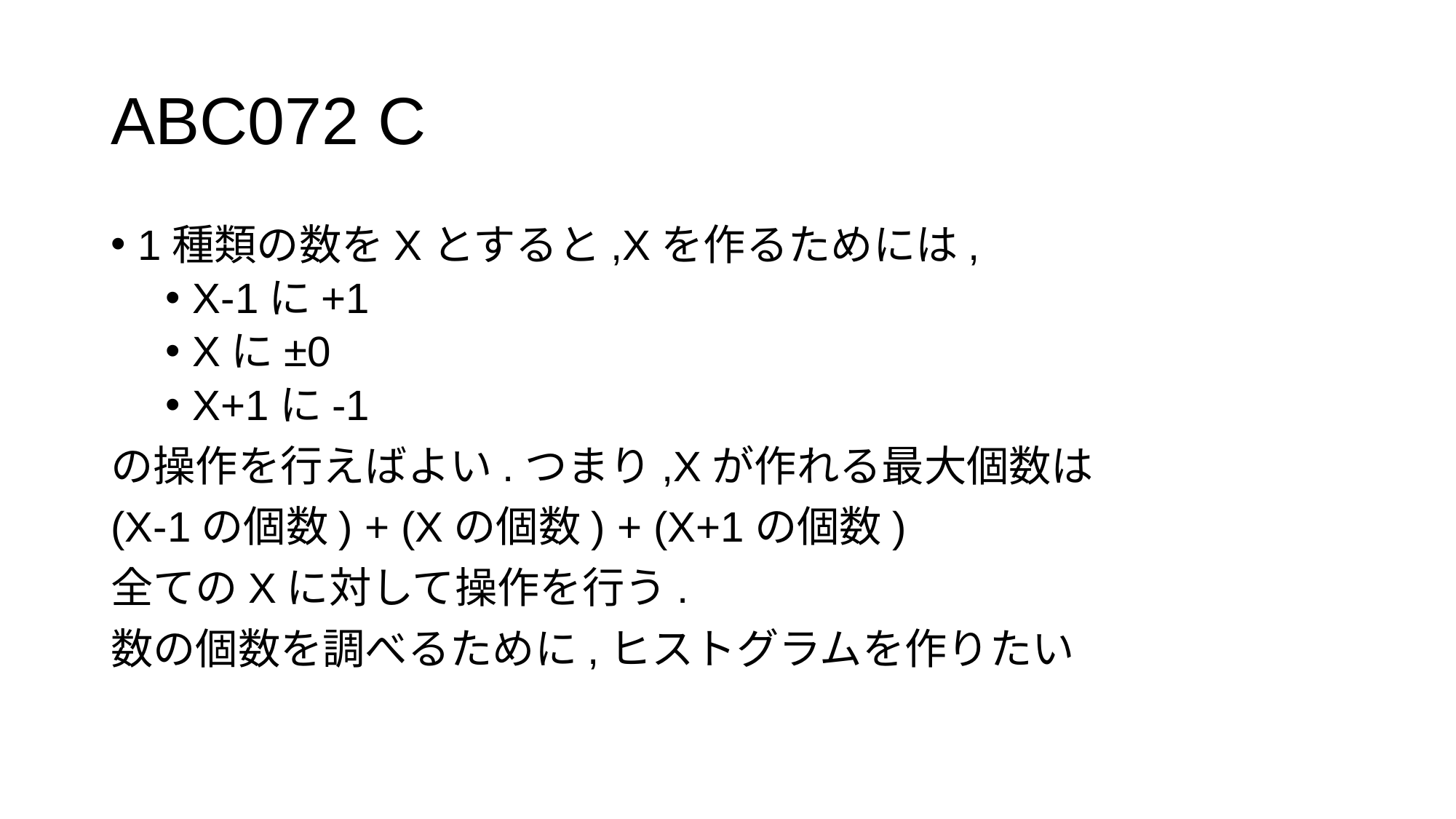

# ABC072 C
1種類の数をXとすると,Xを作るためには,
X-1に+1
Xに±0
X+1に-1
の操作を行えばよい.つまり,Xが作れる最大個数は
(X-1の個数) + (Xの個数) + (X+1の個数)
全てのXに対して操作を行う.
数の個数を調べるために,ヒストグラムを作りたい